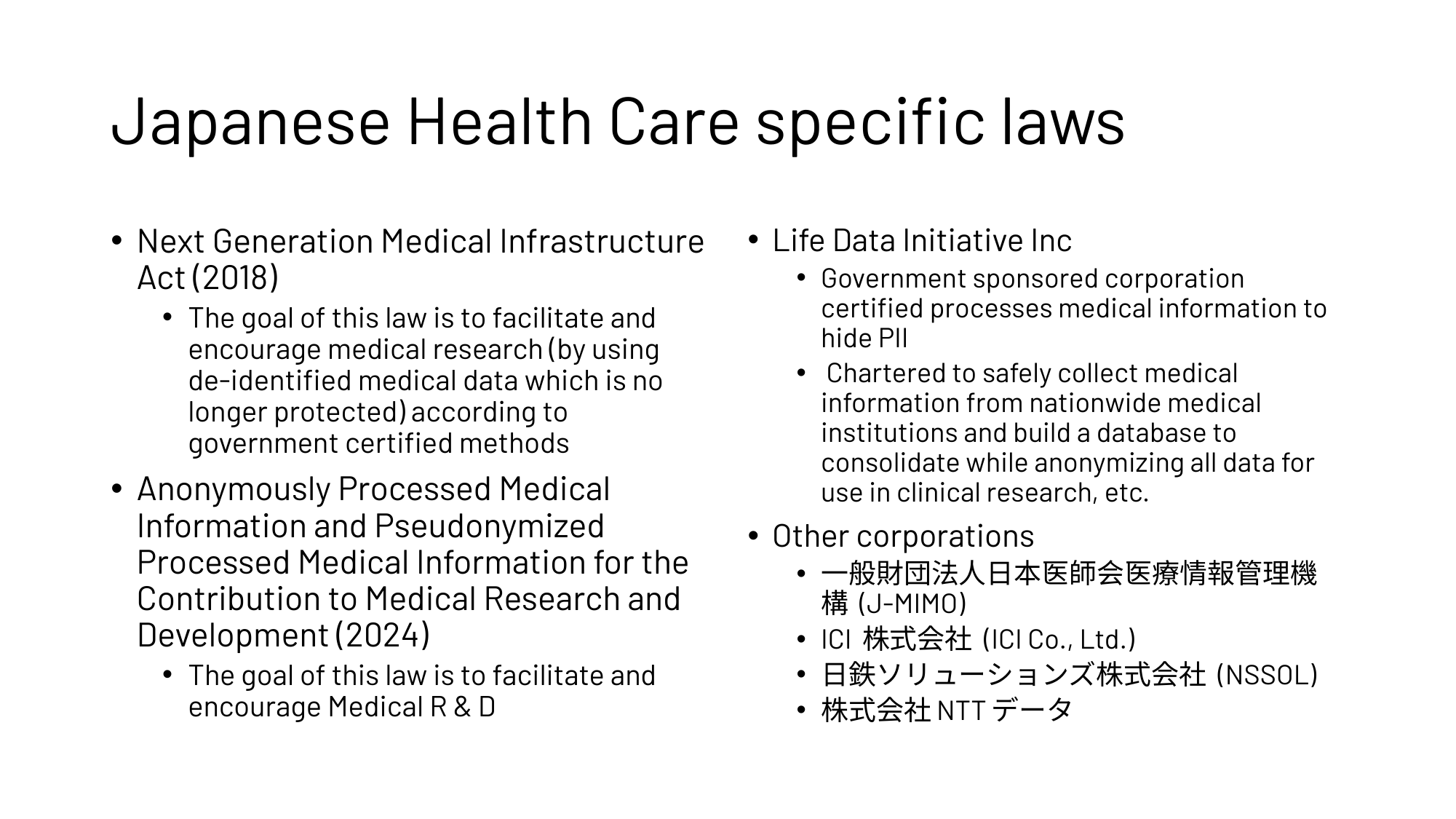

# Japanese Health Care specific laws
Next Generation Medical Infrastructure Act (2018)
The goal of this law is to facilitate and encourage medical research (by using de-identified medical data which is no longer protected) according to government certified methods
Anonymously Processed Medical Information and Pseudonymized Processed Medical Information for the Contribution to Medical Research and Development (2024)
The goal of this law is to facilitate and encourage Medical R & D

Life Data Initiative Inc
Government sponsored corporation certified processes medical information to hide PII
 Chartered to safely collect medical information from nationwide medical institutions and build a database to consolidate while anonymizing all data for use in clinical research, etc.
Other corporations
一般財団法人日本医師会医療情報管理機構 (J‑MIMO)
ICI 株式会社 (ICI Co., Ltd.)
日鉄ソリューションズ株式会社 (NSSOL)
株式会社NTTデータ